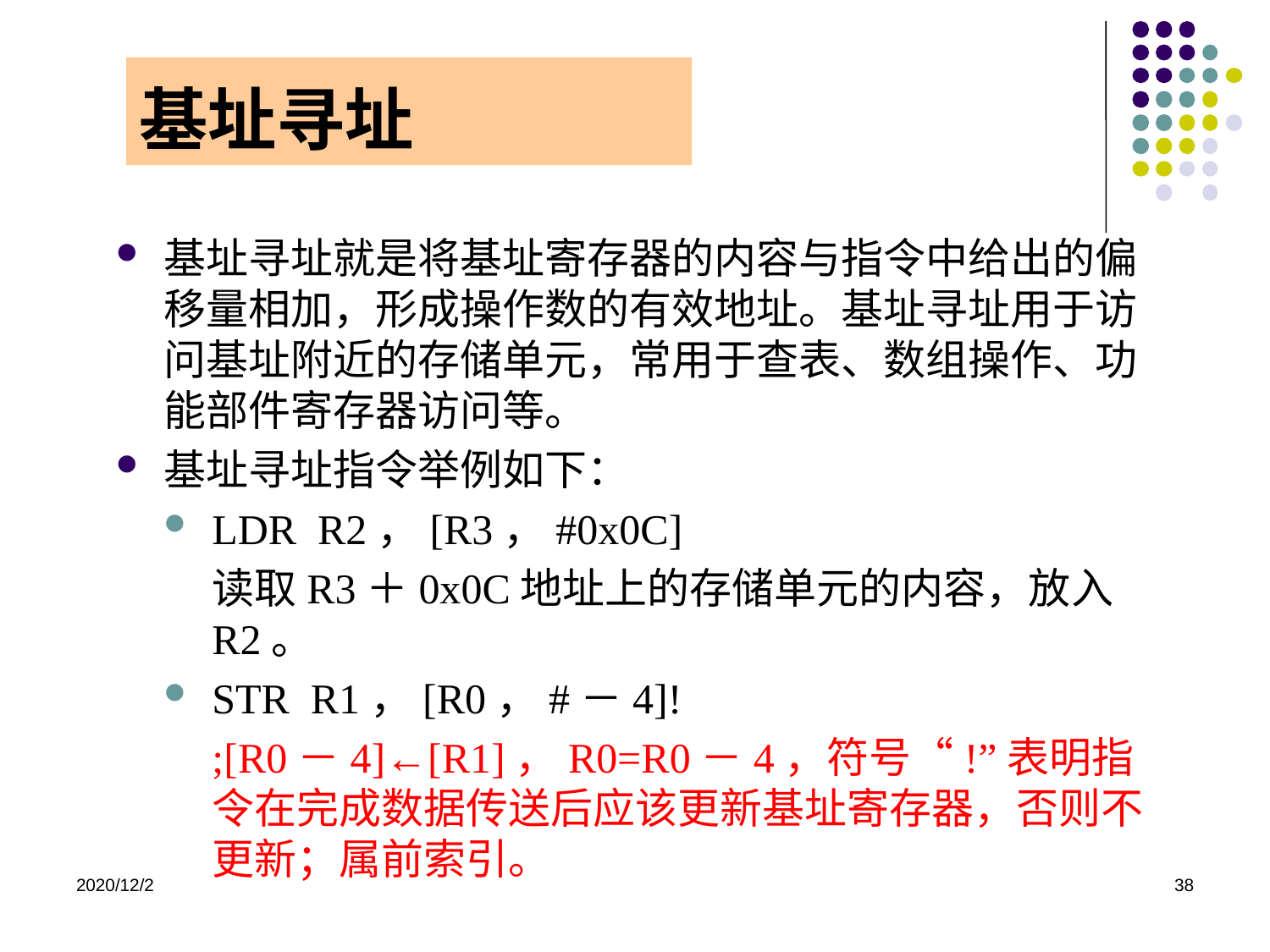

# 基址寻址
基址寻址就是将基址寄存器的内容与指令中给出的偏移量相加，形成操作数的有效地址。基址寻址用于访问基址附近的存储单元，常用于查表、数组操作、功能部件寄存器访问等。
基址寻址指令举例如下：
LDR  R2，[R3，#0x0C]
	读取R3＋0x0C地址上的存储单元的内容，放入R2。
STR  R1，[R0，#－4]!
	;[R0－4]←[R1]，R0=R0－4，符号“!”表明指令在完成数据传送后应该更新基址寄存器，否则不更新；属前索引。
2020/12/2
38